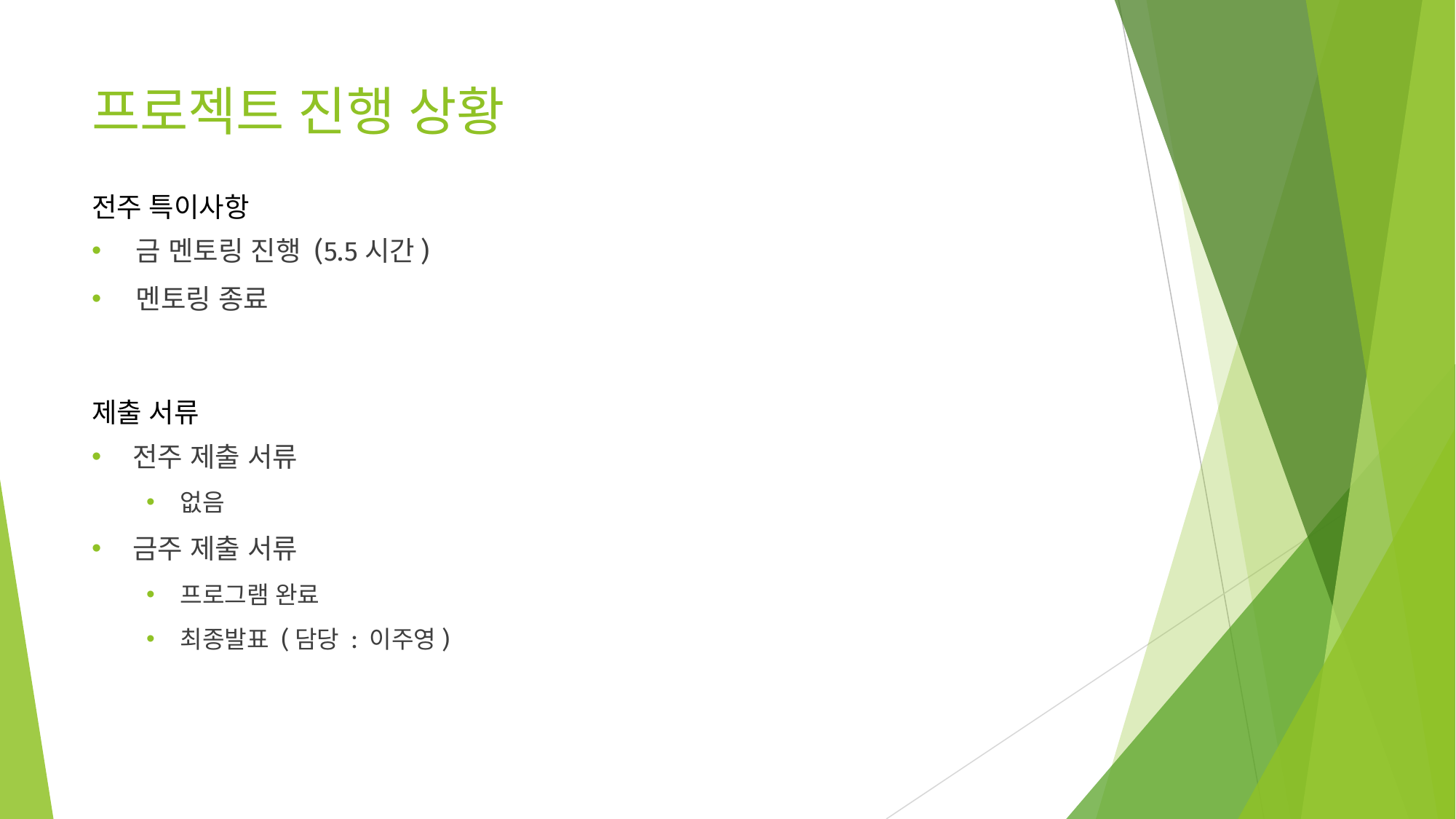

# 프로젝트 진행 상황
전주 특이사항
금 멘토링 진행 (5.5시간)
멘토링 종료
제출 서류
전주 제출 서류
없음
금주 제출 서류
프로그램 완료
최종발표 (담당 : 이주영)